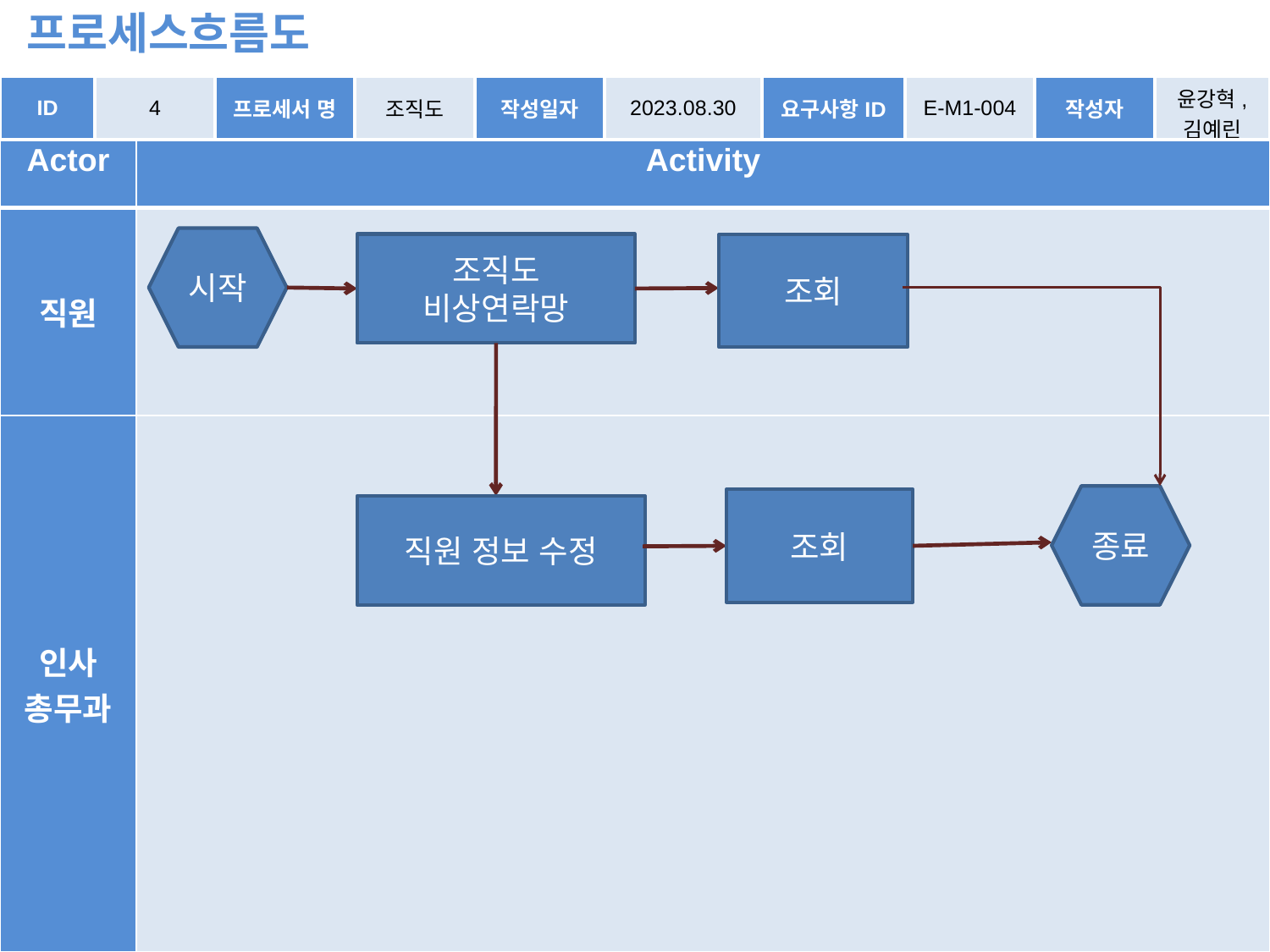

프로세스흐름도
| ID | 4 | 프로세서 명 | 조직도 | 작성일자 | 2023.08.30 | 요구사항ID | E-M1-004 | 작성자 | 윤강혁, 김예린 |
| --- | --- | --- | --- | --- | --- | --- | --- | --- | --- |
| Actor | Activity |
| --- | --- |
| 직원 |  |
| 인사 총무과 |  |
시작
조직도
비상연락망
조회
종료
조회
직원 정보 수정